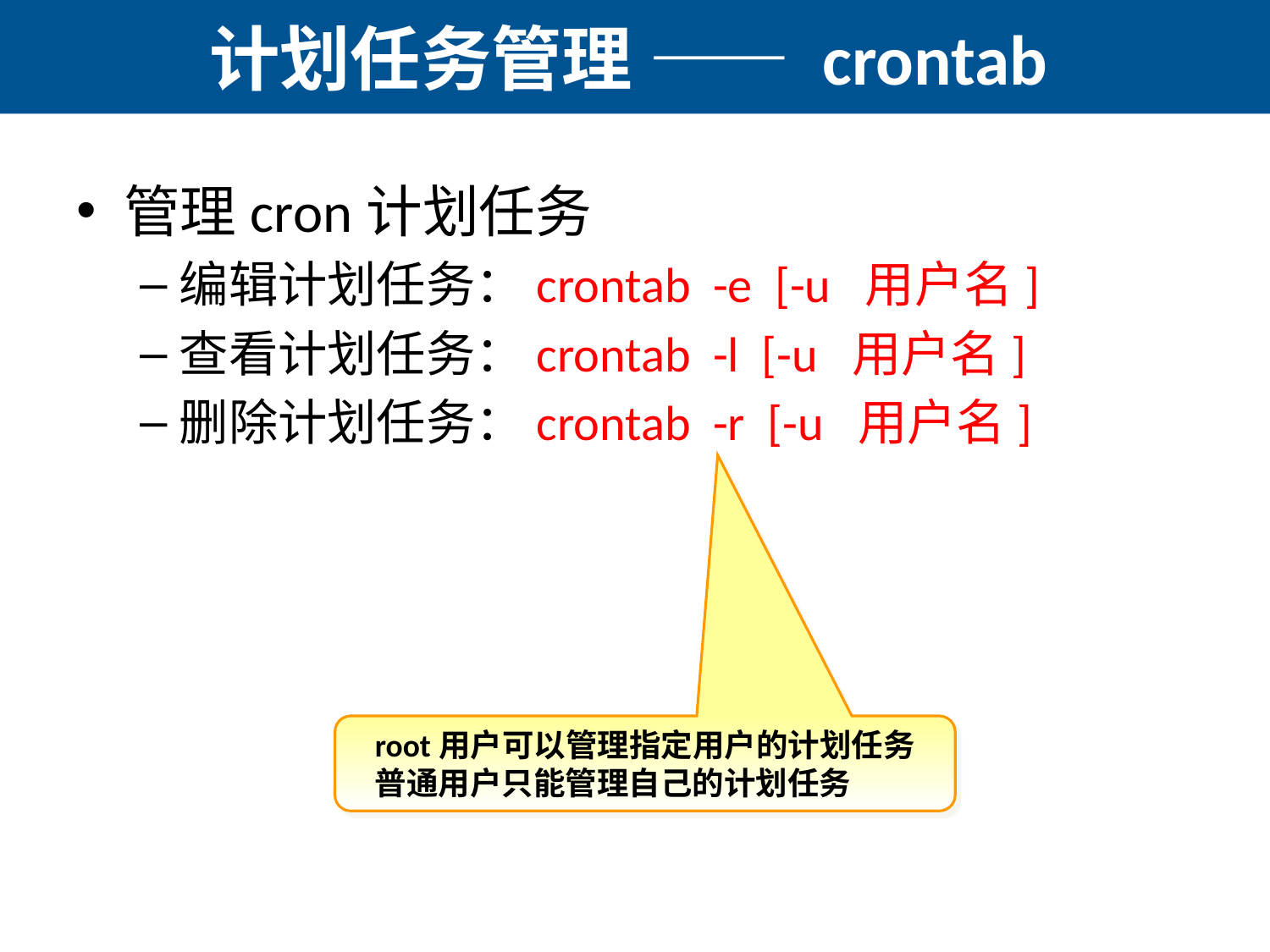

# 计划任务管理 —— crontab
管理cron计划任务
编辑计划任务：crontab  -e  [-u  用户名]
查看计划任务：crontab  -l  [-u  用户名]
删除计划任务：crontab  -r  [-u  用户名]

root用户可以管理指定用户的计划任务
普通用户只能管理自己的计划任务